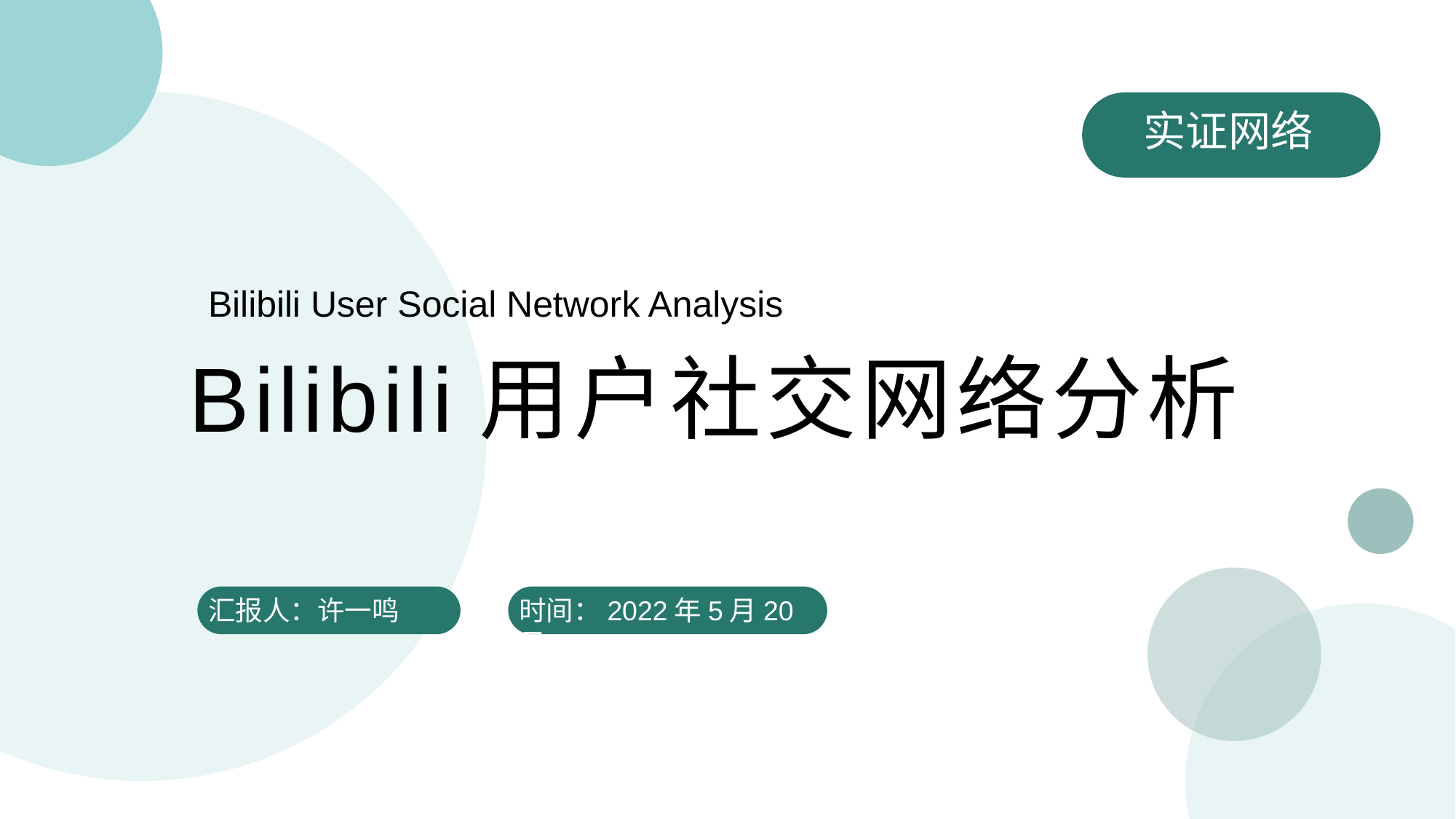

实证网络
Bilibili User Social Network Analysis
Bilibili用户社交网络分析

汇报人：许一鸣

时间：2022年5月20日